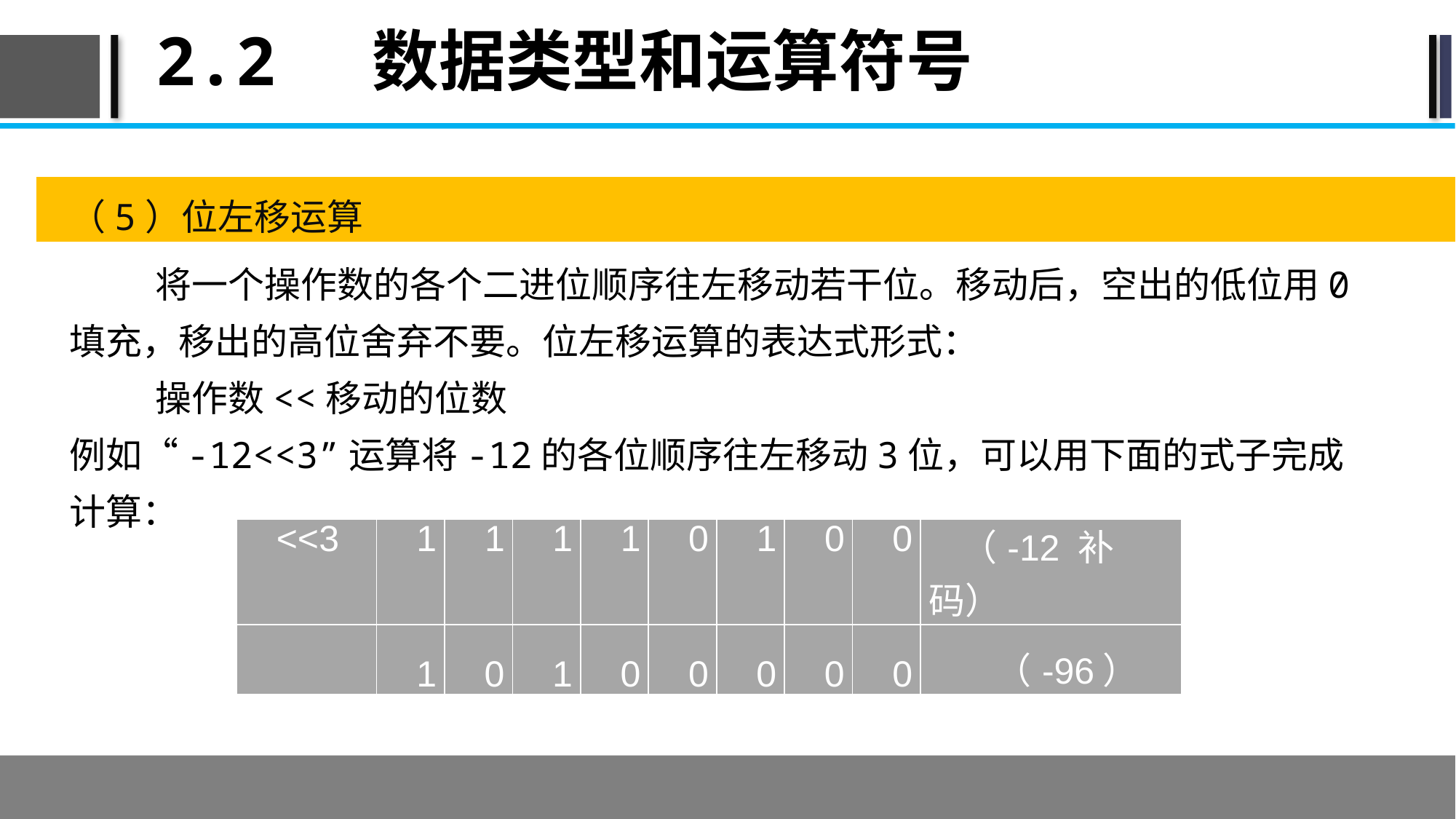

# 2.2  数据类型和运算符号

（5）位左移运算
将一个操作数的各个二进位顺序往左移动若干位。移动后，空出的低位用0填充，移出的高位舍弃不要。位左移运算的表达式形式：
操作数<<移动的位数
例如“-12<<3”运算将-12的各位顺序往左移动3位，可以用下面的式子完成计算：

结果为-96，相当于-12*23。

| <<3 | 1 | 1 | 1 | 1 | 0 | 1 | 0 | 0 | （-12 补码） |
| --- | --- | --- | --- | --- | --- | --- | --- | --- | --- |
|  | 1 | 0 | 1 | 0 | 0 | 0 | 0 | 0 | （-96） |